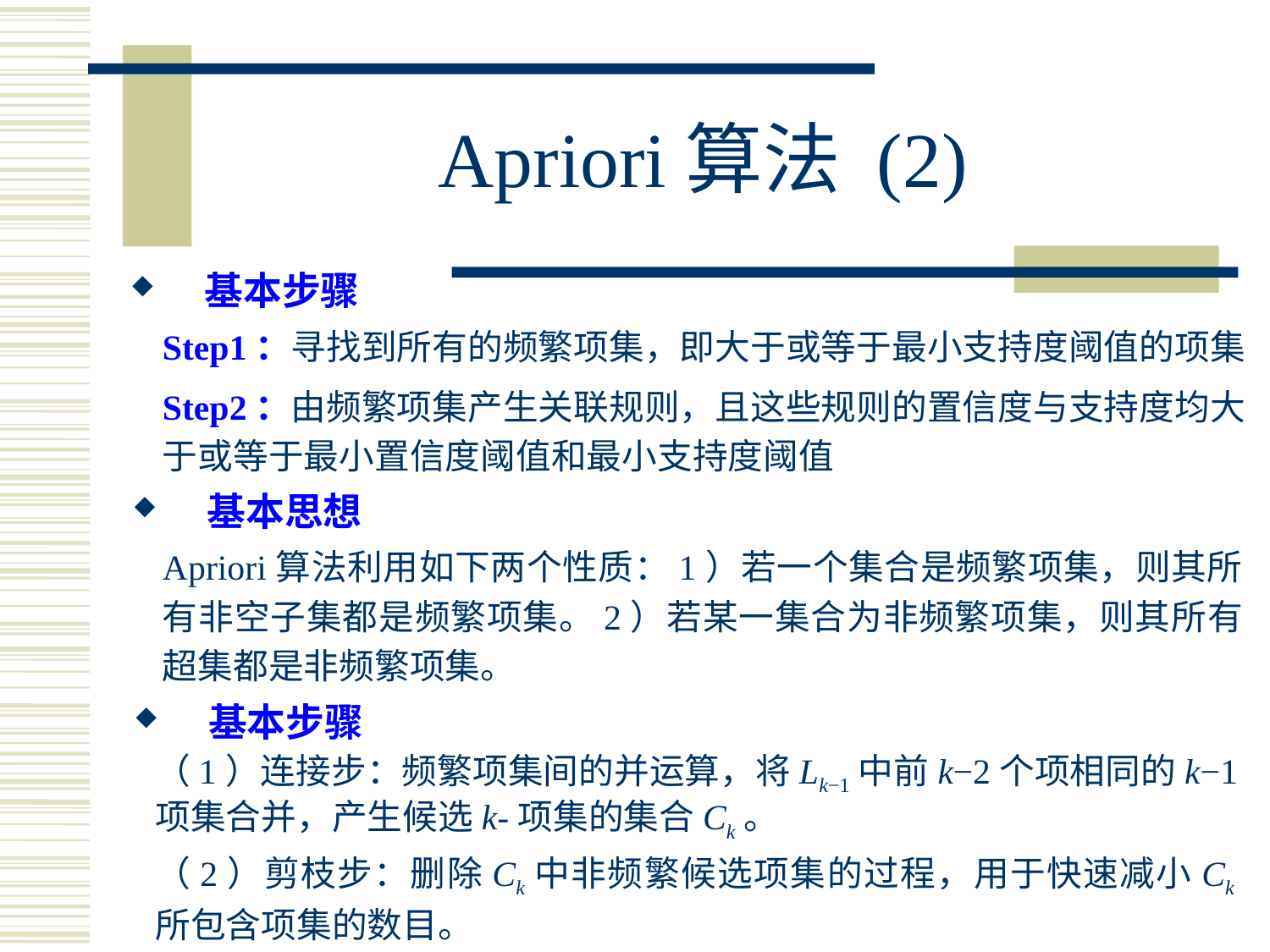

# Apriori算法 (2)
  基本步骤
Step1：寻找到所有的频繁项集，即大于或等于最小支持度阈值的项集
Step2：由频繁项集产生关联规则，且这些规则的置信度与支持度均大于或等于最小置信度阈值和最小支持度阈值
  基本思想
Apriori算法利用如下两个性质：1）若一个集合是频繁项集，则其所有非空子集都是频繁项集。2）若某一集合为非频繁项集，则其所有超集都是非频繁项集。
  基本步骤
（1）连接步：频繁项集间的并运算，将Lk−1中前k−2个项相同的k−1项集合并，产生候选k-项集的集合Ck。
（2）剪枝步：删除Ck中非频繁候选项集的过程，用于快速减小Ck所包含项集的数目。